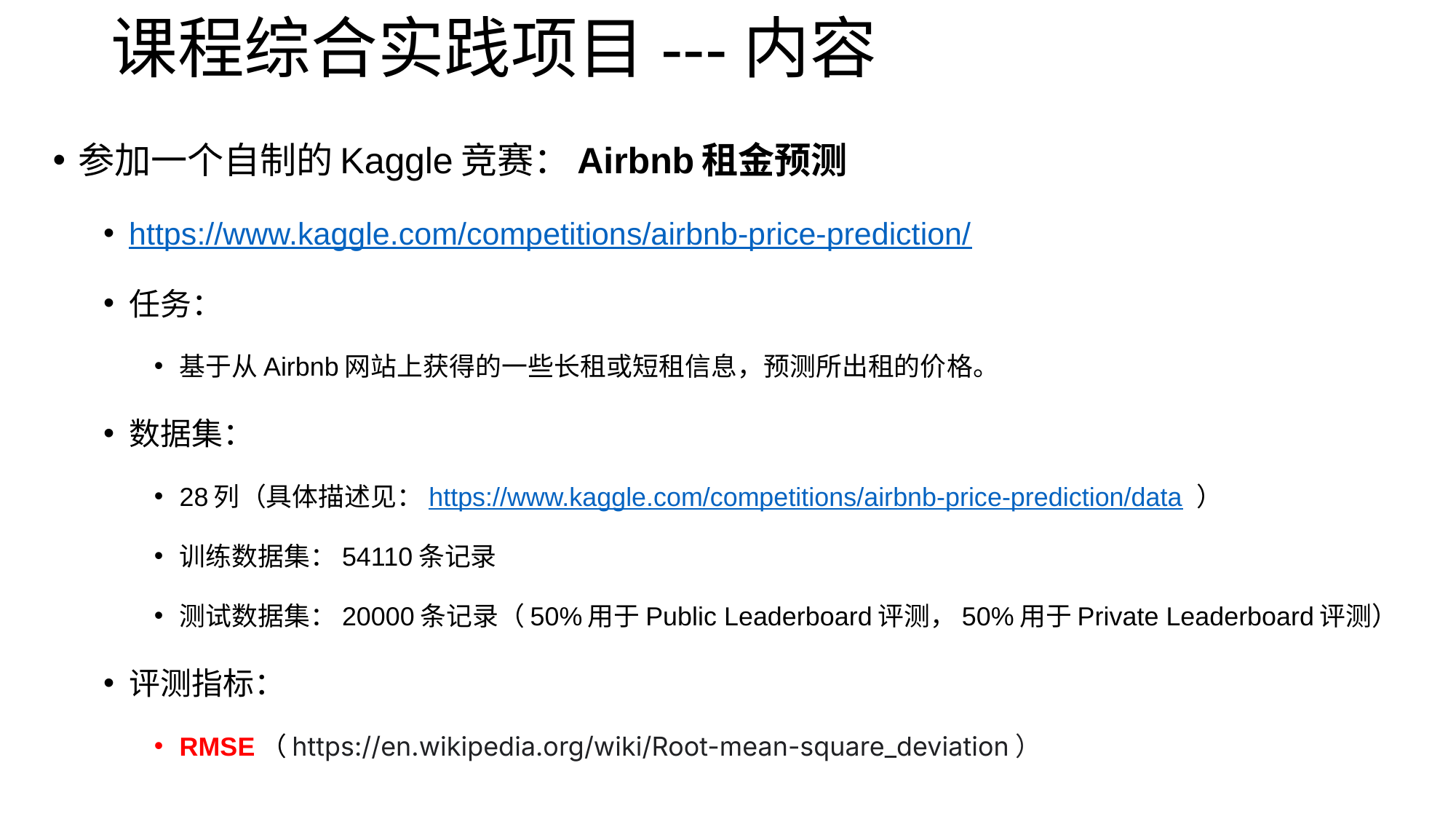

# 课程综合实践项目---内容
参加一个自制的Kaggle竞赛：Airbnb租金预测
https://www.kaggle.com/competitions/airbnb-price-prediction/
任务：
基于从Airbnb网站上获得的一些长租或短租信息，预测所出租的价格。
数据集：
28列（具体描述见：https://www.kaggle.com/competitions/airbnb-price-prediction/data ）
训练数据集：54110条记录
测试数据集：20000条记录（50%用于Public Leaderboard评测，50%用于Private Leaderboard评测）
评测指标：
RMSE（https://en.wikipedia.org/wiki/Root-mean-square_deviation）